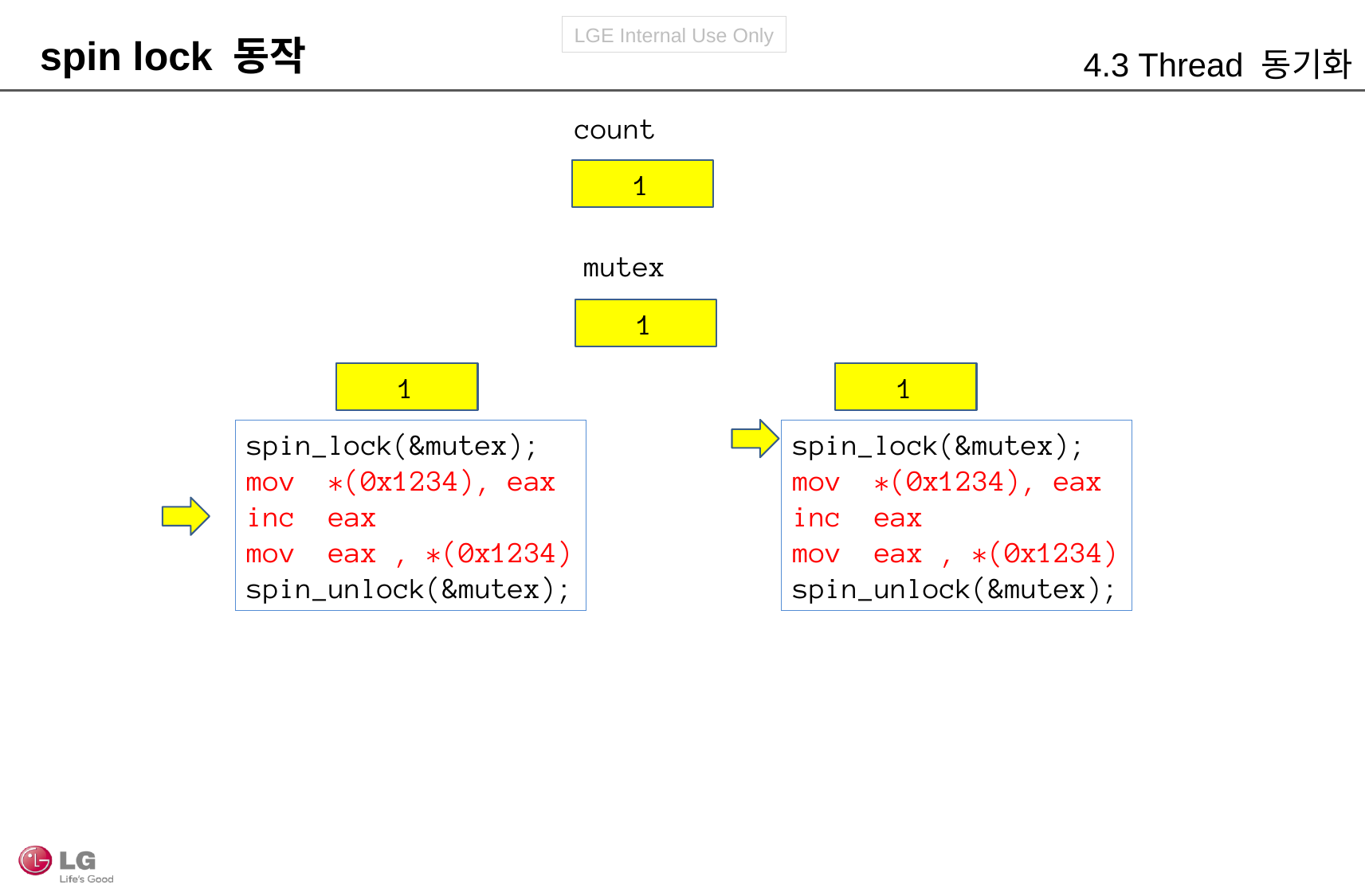

spin lock 동작
4.3 Thread 동기화

count
1
mutex
1
1
1
spin_lock(&mutex);
mov  *(0x1234), eax
inc  eax
mov  eax , *(0x1234)
spin_unlock(&mutex);

spin_lock(&mutex);
mov  *(0x1234), eax
inc  eax
mov  eax , *(0x1234)
spin_unlock(&mutex);